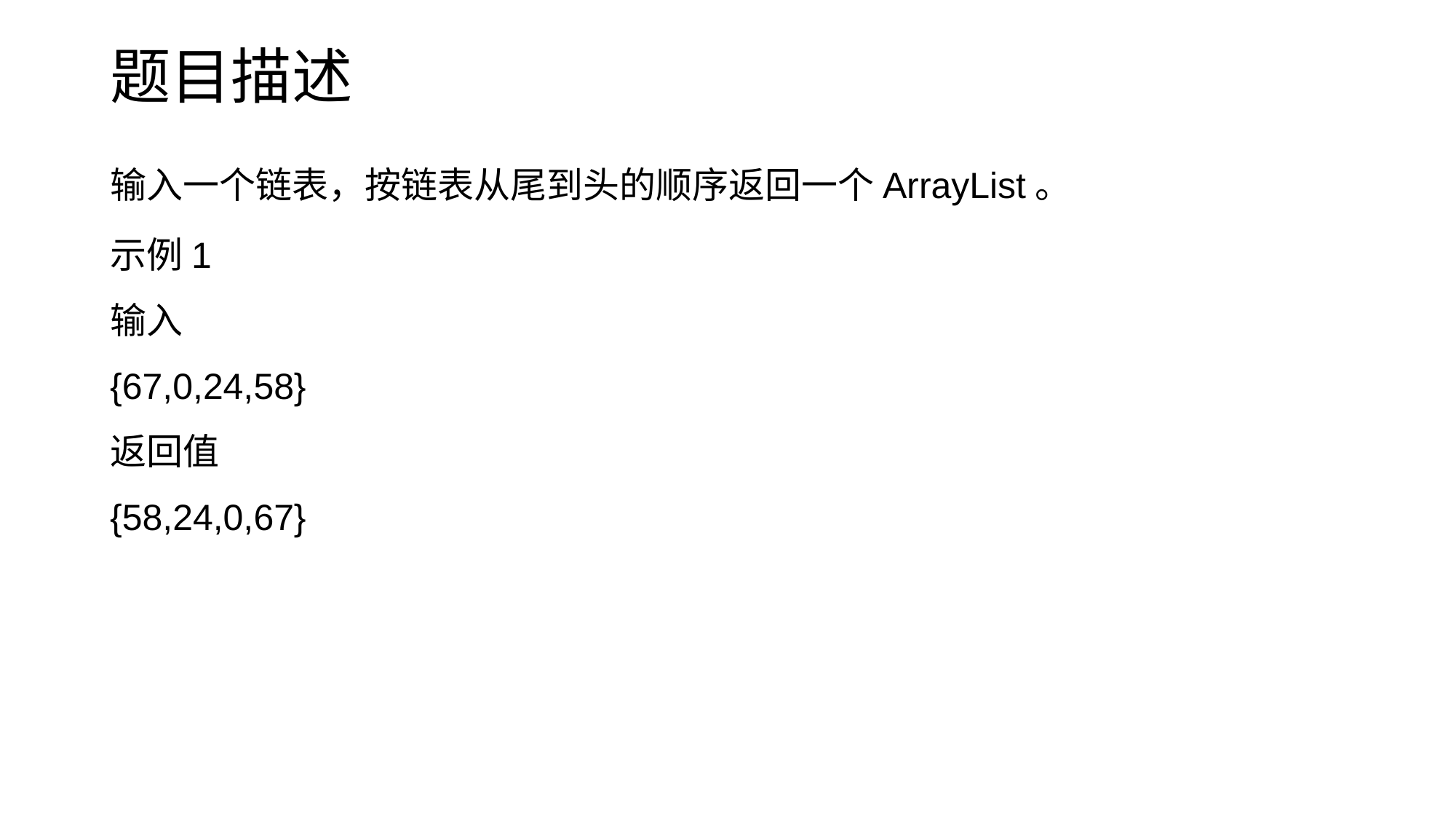

# 题目描述
输入一个链表，按链表从尾到头的顺序返回一个ArrayList。
示例1
输入
{67,0,24,58}
返回值
{58,24,0,67}